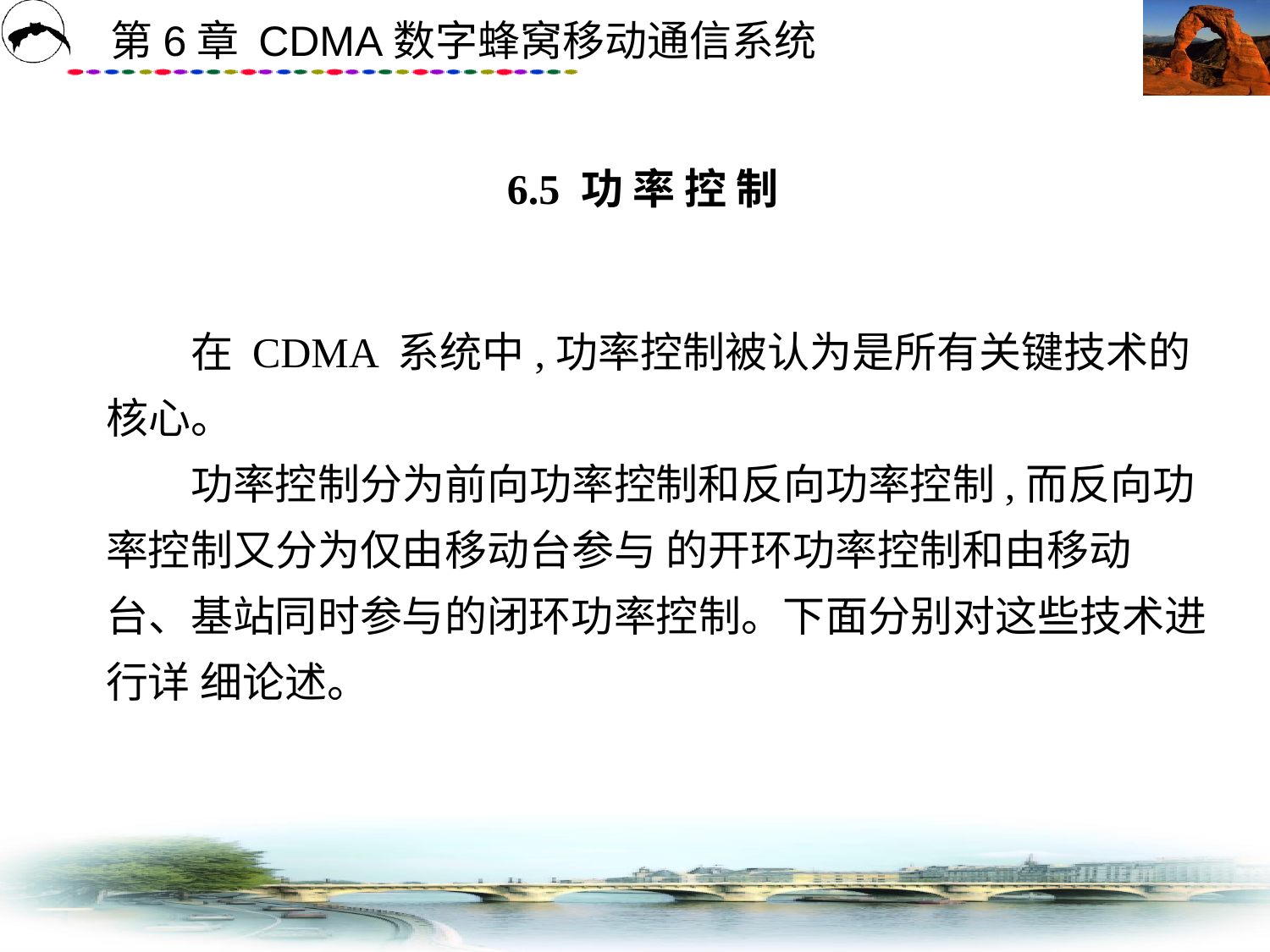

# 6.5 功 率 控 制
　　在 CDMA 系统中,功率控制被认为是所有关键技术的核心。
　　功率控制分为前向功率控制和反向功率控制,而反向功率控制又分为仅由移动台参与 的开环功率控制和由移动台、基站同时参与的闭环功率控制。下面分别对这些技术进行详 细论述。